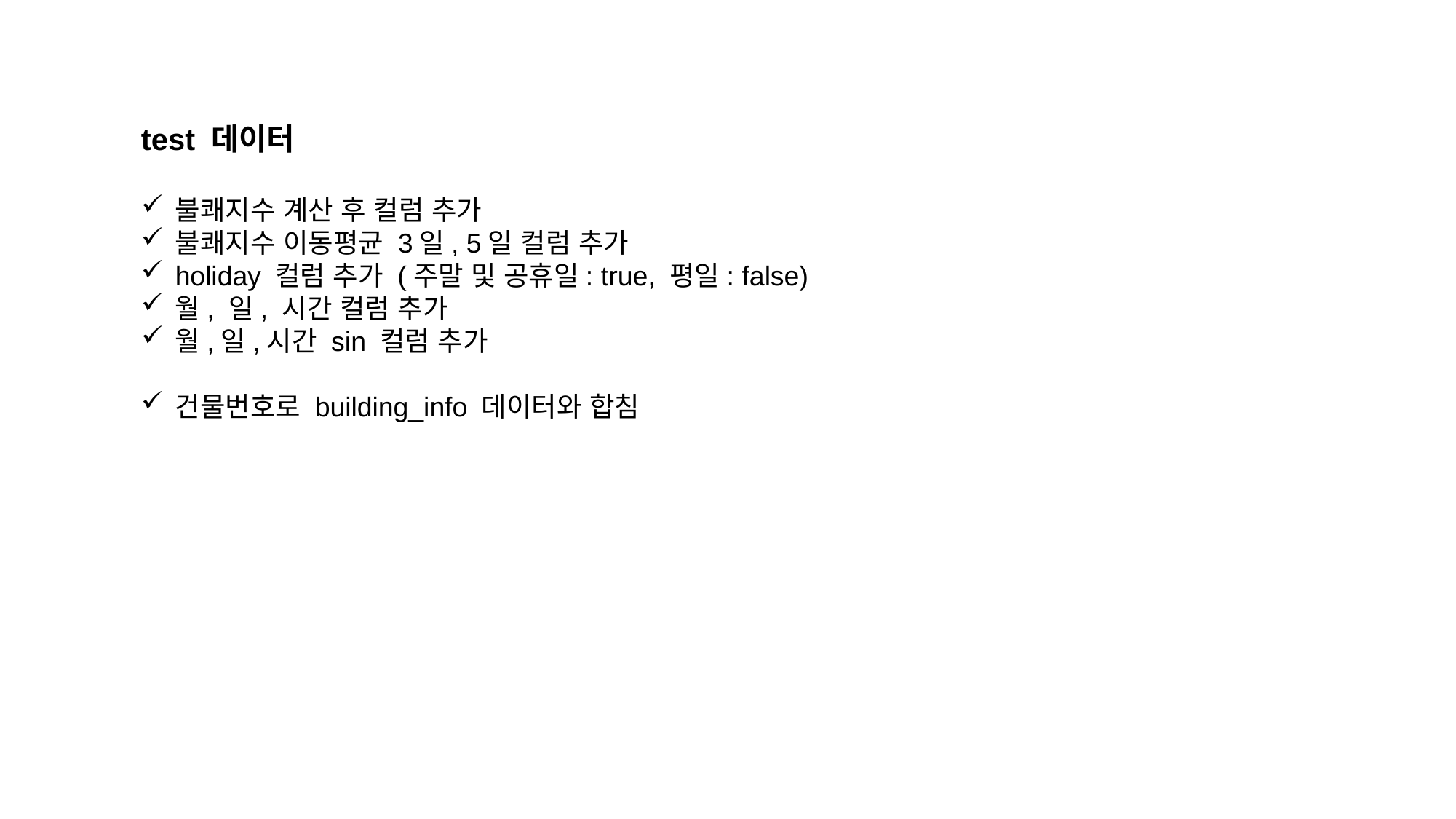

test 데이터

불쾌지수 계산 후 컬럼 추가
불쾌지수 이동평균 3일, 5일 컬럼 추가
holiday 컬럼 추가 (주말 및 공휴일: true, 평일: false)
월, 일, 시간 컬럼 추가
월,일,시간 sin 컬럼 추가

건물번호로 building_info 데이터와 합침